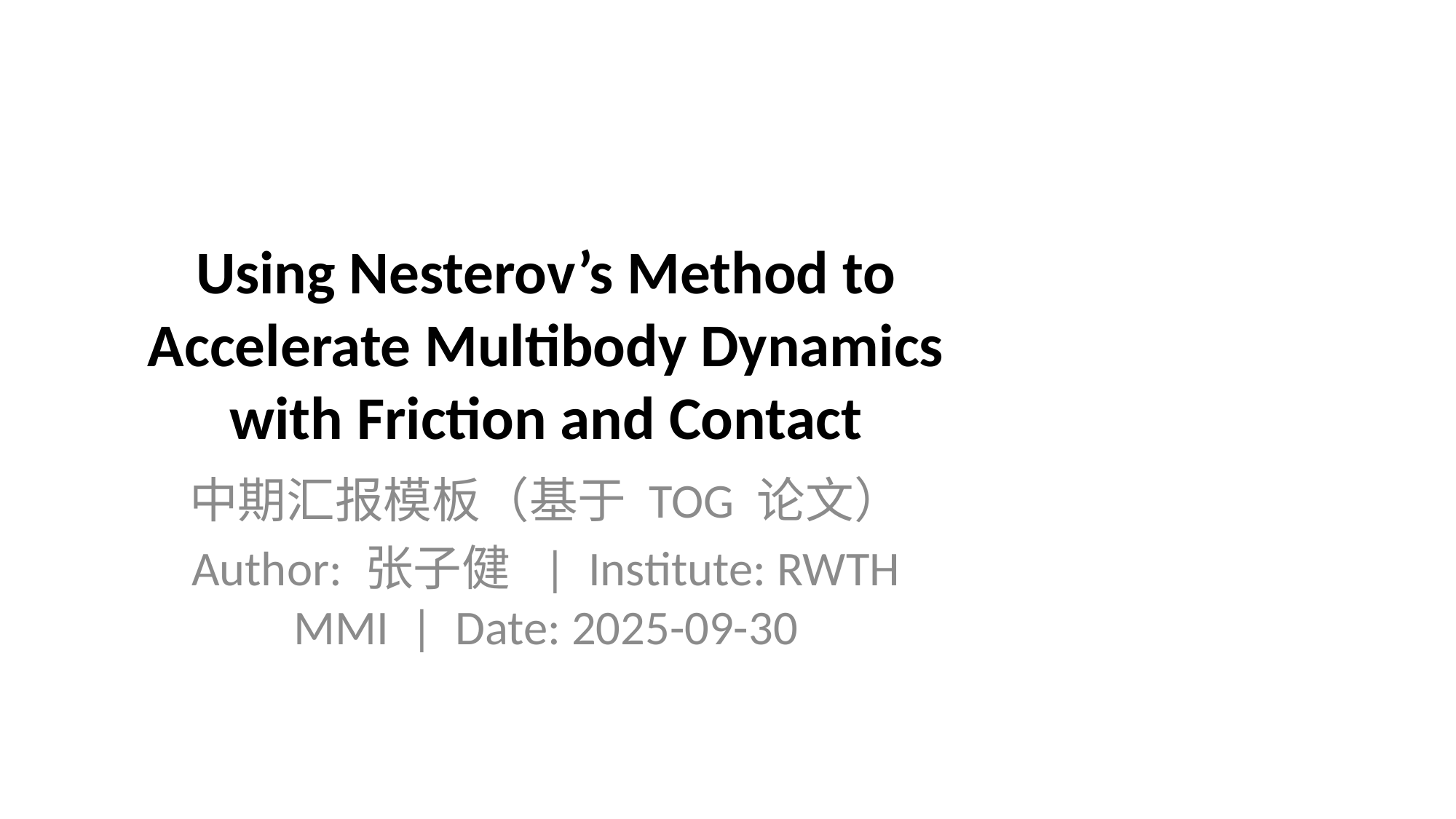

# Using Nesterov’s Method to Accelerate Multibody Dynamics with Friction and Contact
中期汇报模板（基于 TOG 论文）
Author: 张子健  |  Institute: RWTH MMI  |  Date: 2025-09-30